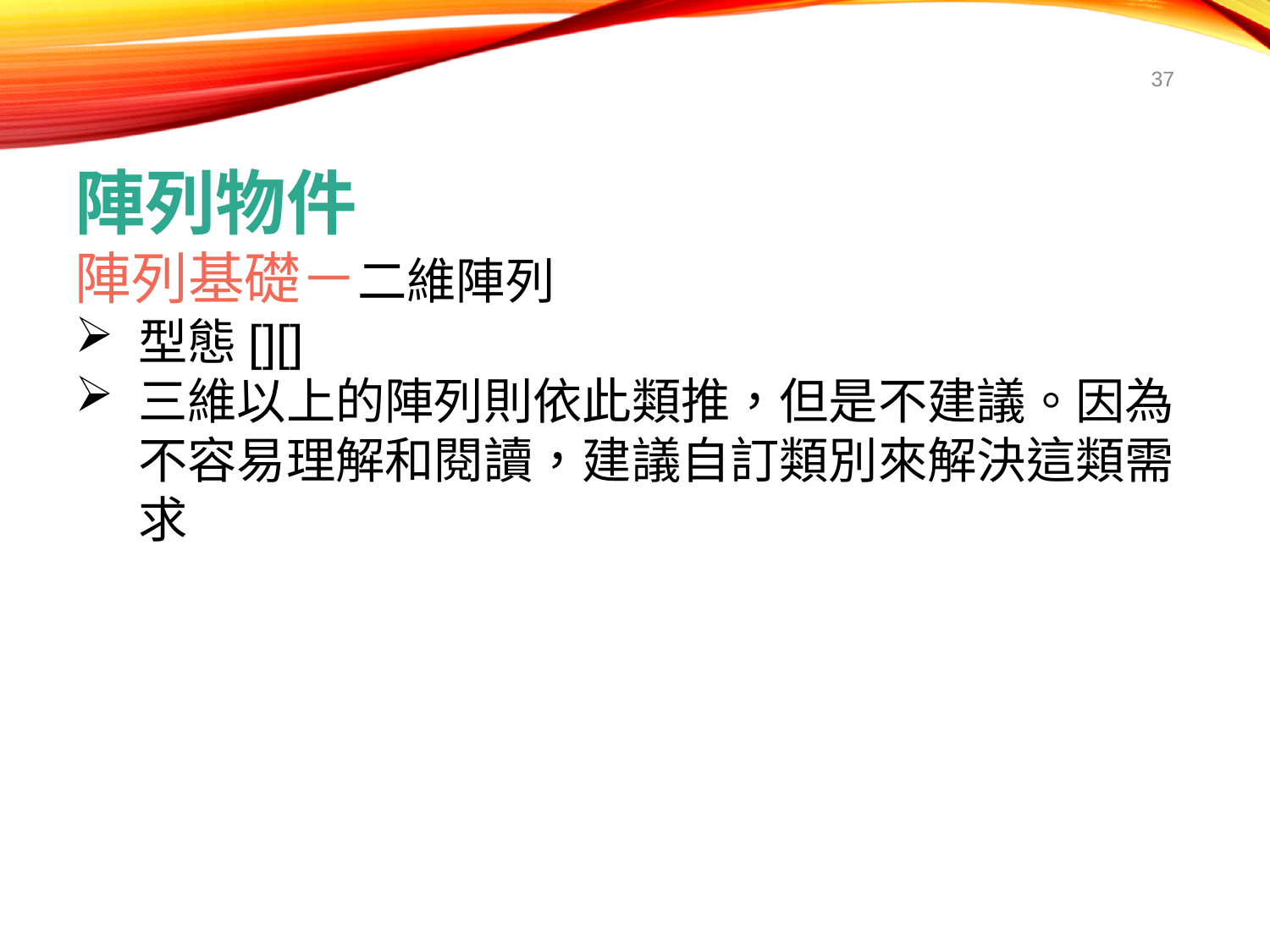

37
陣列物件
陣列基礎－二維陣列
型態[][]
三維以上的陣列則依此類推，但是不建議。因為不容易理解和閱讀，建議自訂類別來解決這類需求